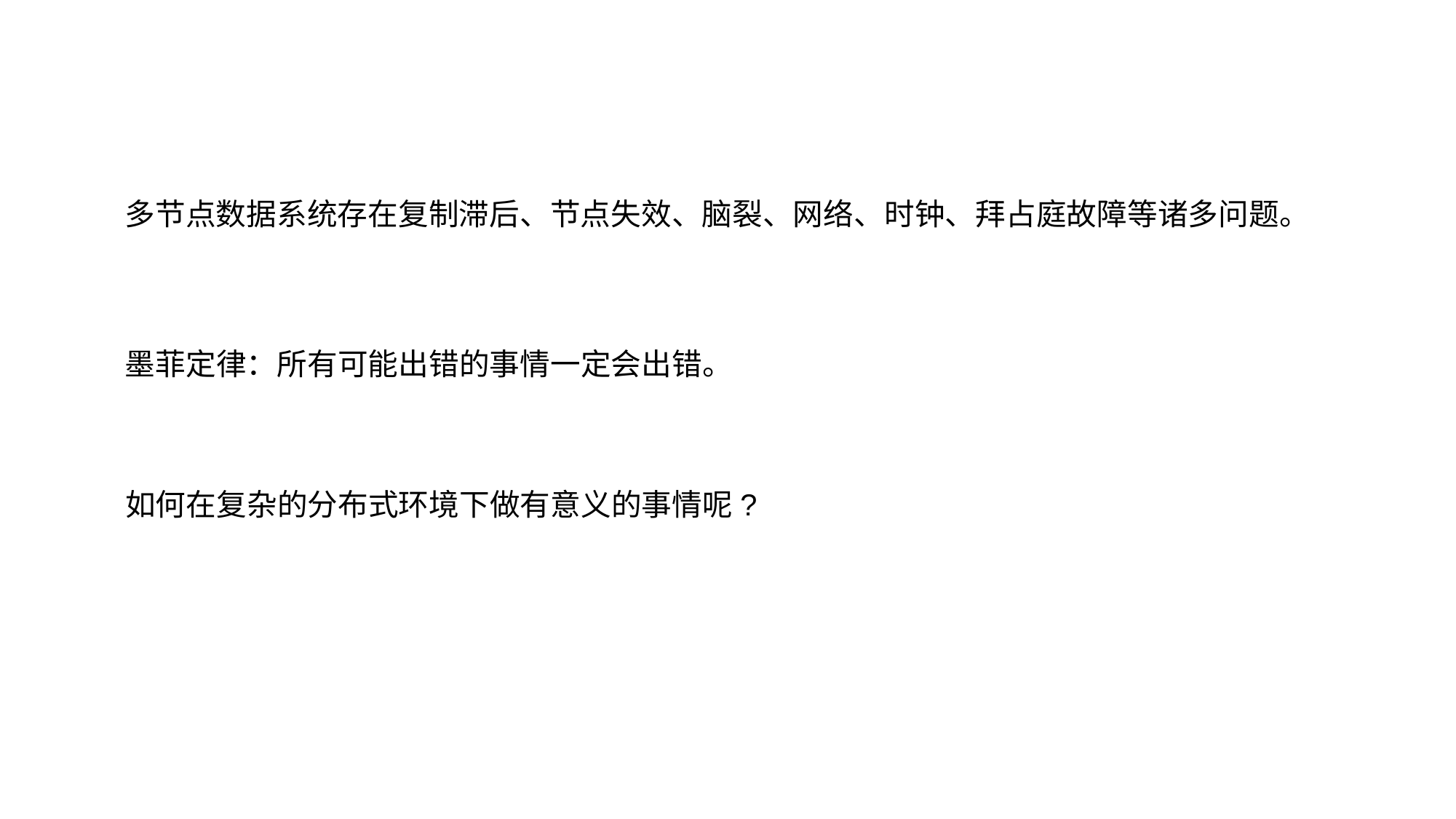

多节点数据系统存在复制滞后、节点失效、脑裂、网络、时钟、拜占庭故障等诸多问题。
墨菲定律：所有可能出错的事情一定会出错。
如何在复杂的分布式环境下做有意义的事情呢?